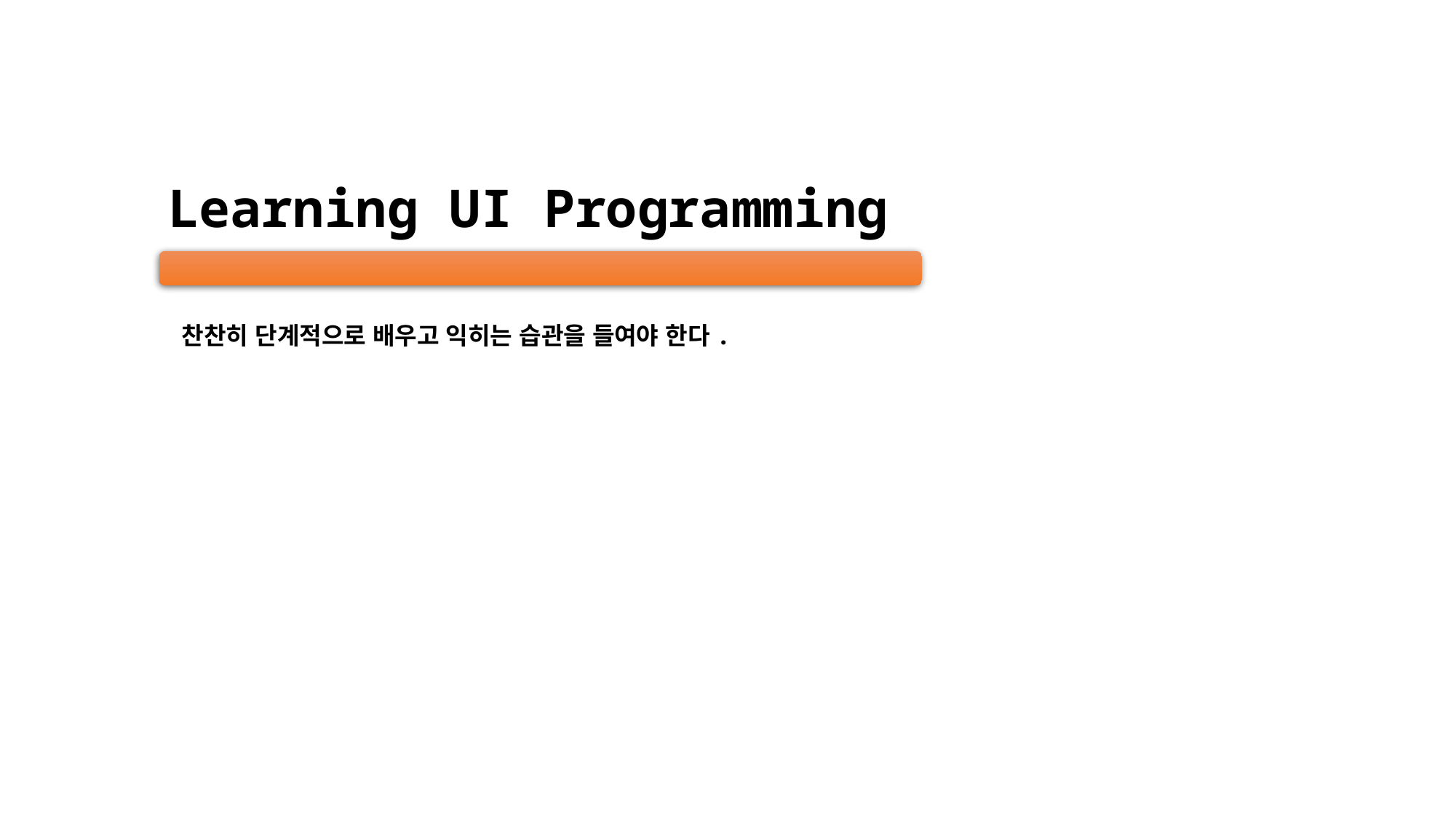

# Learning UI Programming
찬찬히 단계적으로 배우고 익히는 습관을 들여야 한다.